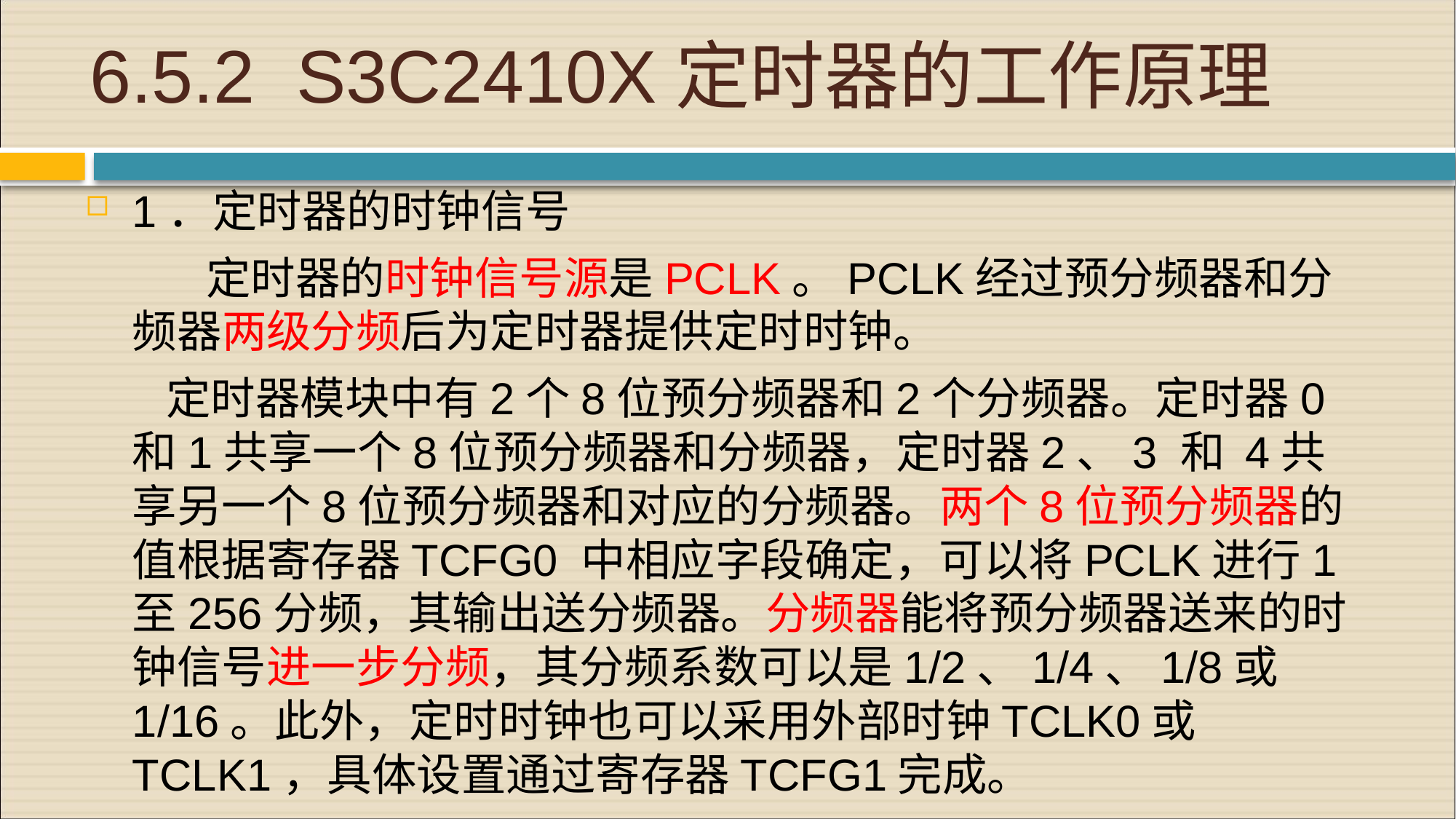

# 6.5.2  S3C2410X定时器的工作原理
1．定时器的时钟信号
           定时器的时钟信号源是PCLK。PCLK经过预分频器和分频器两级分频后为定时器提供定时时钟。
       定时器模块中有2个8位预分频器和2个分频器。定时器0和1共享一个8位预分频器和分频器，定时器2、3 和 4共享另一个8位预分频器和对应的分频器。两个8位预分频器的值根据寄存器TCFG0 中相应字段确定，可以将PCLK进行1至256分频，其输出送分频器。分频器能将预分频器送来的时钟信号进一步分频，其分频系数可以是1/2、1/4、1/8或1/16。此外，定时时钟也可以采用外部时钟TCLK0或TCLK1，具体设置通过寄存器TCFG1完成。